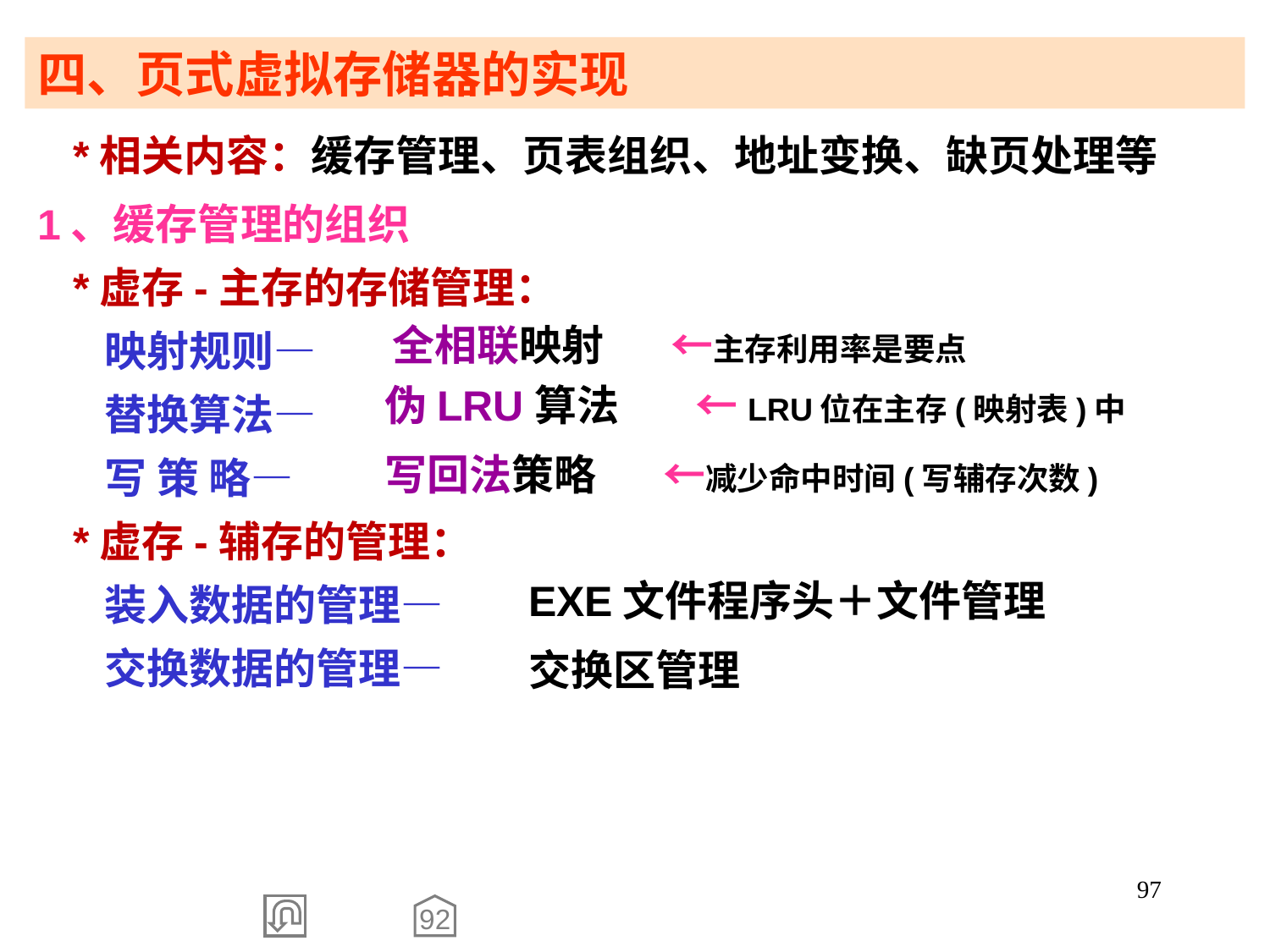

四、页式虚拟存储器的实现
   *相关内容：缓存管理、页表组织、地址变换、缺页处理等
1、缓存管理的组织
   *虚存-主存的存储管理：
      映射规则—
      替换算法—
      写 策 略—
   *虚存-辅存的管理：
      装入数据的管理—
      交换数据的管理—
全相联映射       ←主存利用率是要点
伪LRU算法        ←LRU位在主存(映射表)中
写回法策略       ←减少命中时间(写辅存次数)
EXE文件程序头＋文件管理
交换区管理
97
92